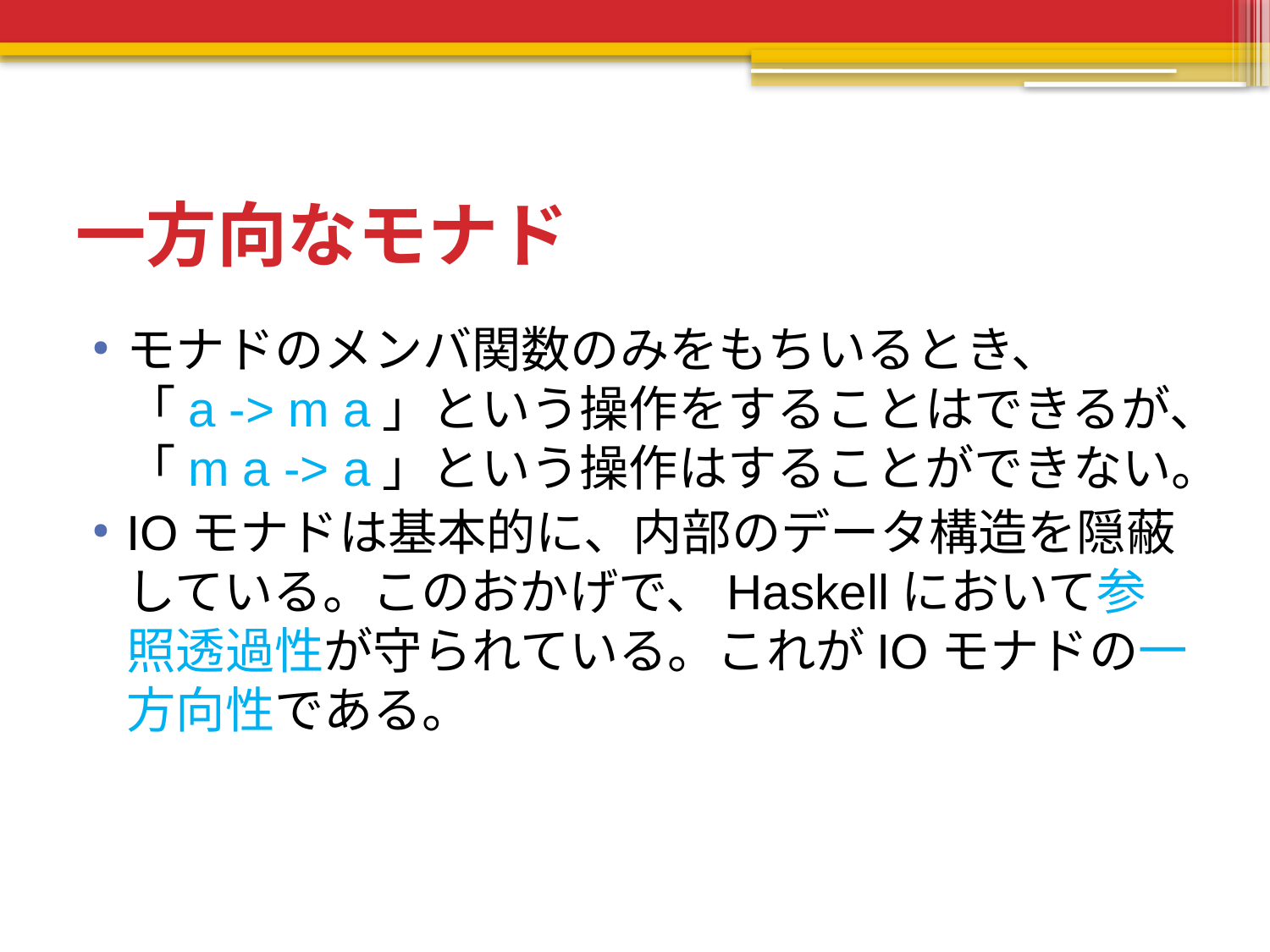

# 一方向なモナド
モナドのメンバ関数のみをもちいるとき、
「a -> m a」という操作をすることはできるが、「m a -> a」という操作はすることができない。
IOモナドは基本的に、内部のデータ構造を隠蔽している。このおかげで、Haskellにおいて参照透過性が守られている。これがIOモナドの一方向性である。